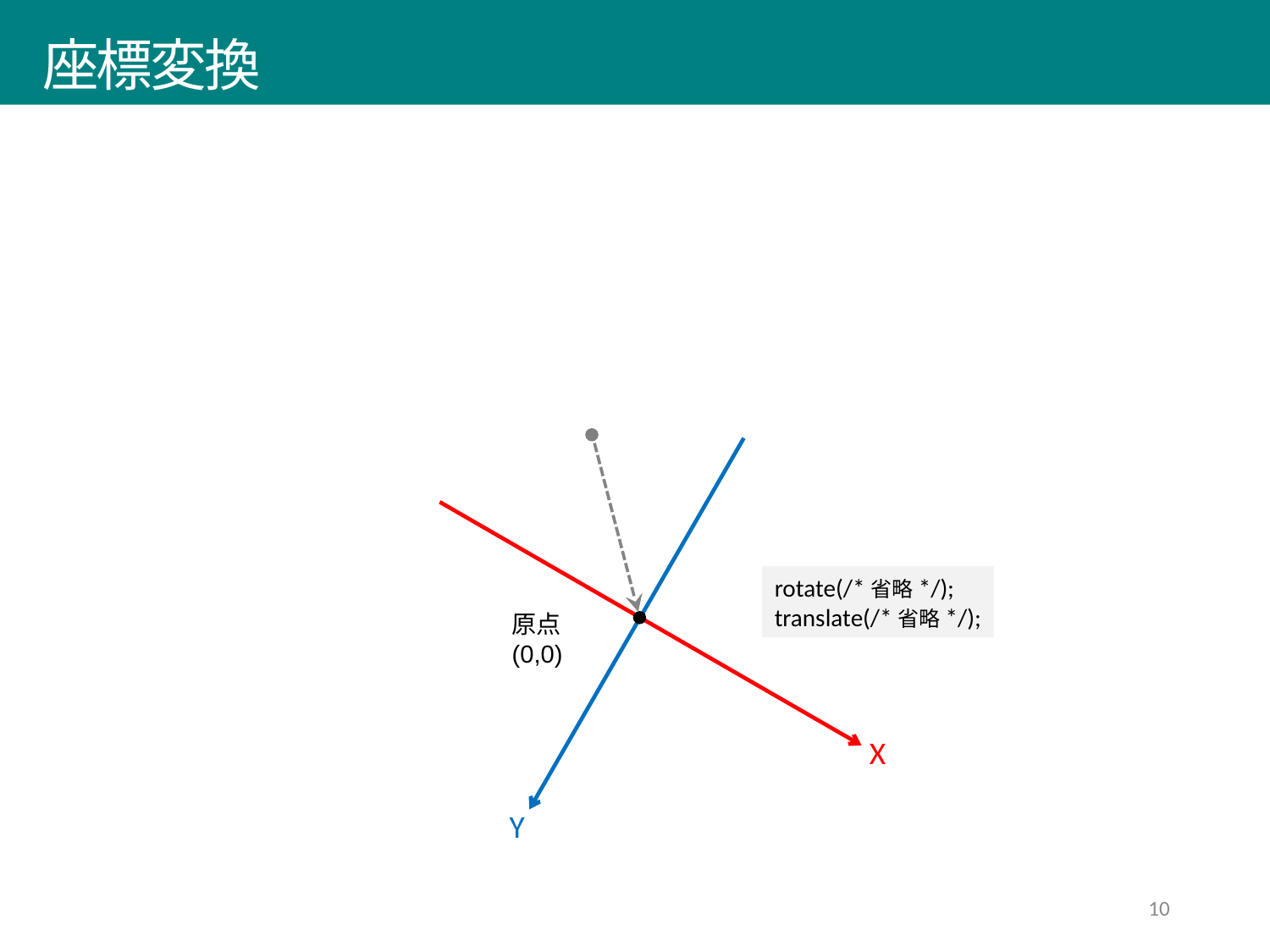

# 座標変換

rotate(/*省略*/);
translate(/*省略*/);
原点(0,0)

X
Y

10